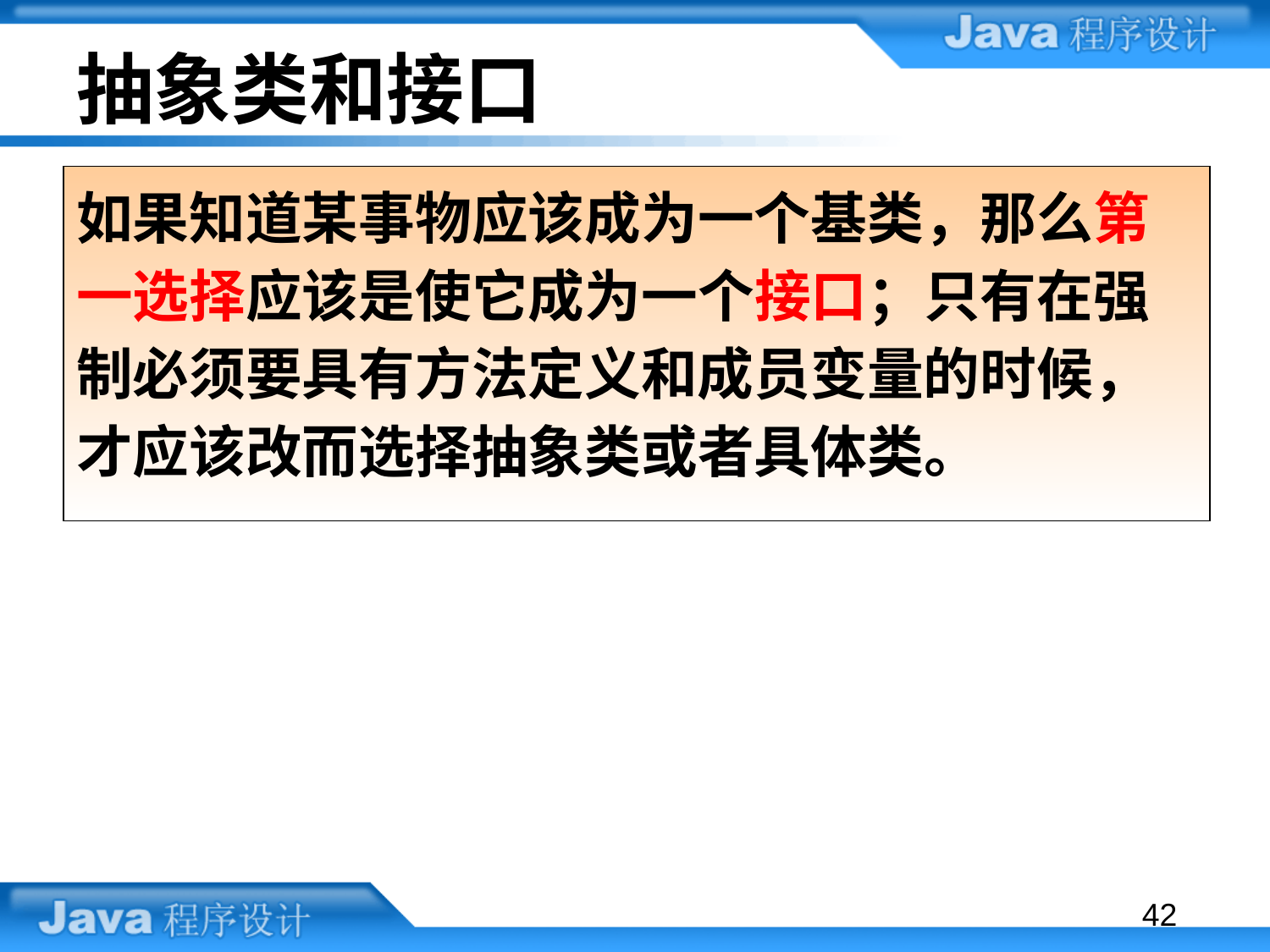

# 抽象类和接口
如果知道某事物应该成为一个基类，那么第一选择应该是使它成为一个接口；只有在强制必须要具有方法定义和成员变量的时候，才应该改而选择抽象类或者具体类。